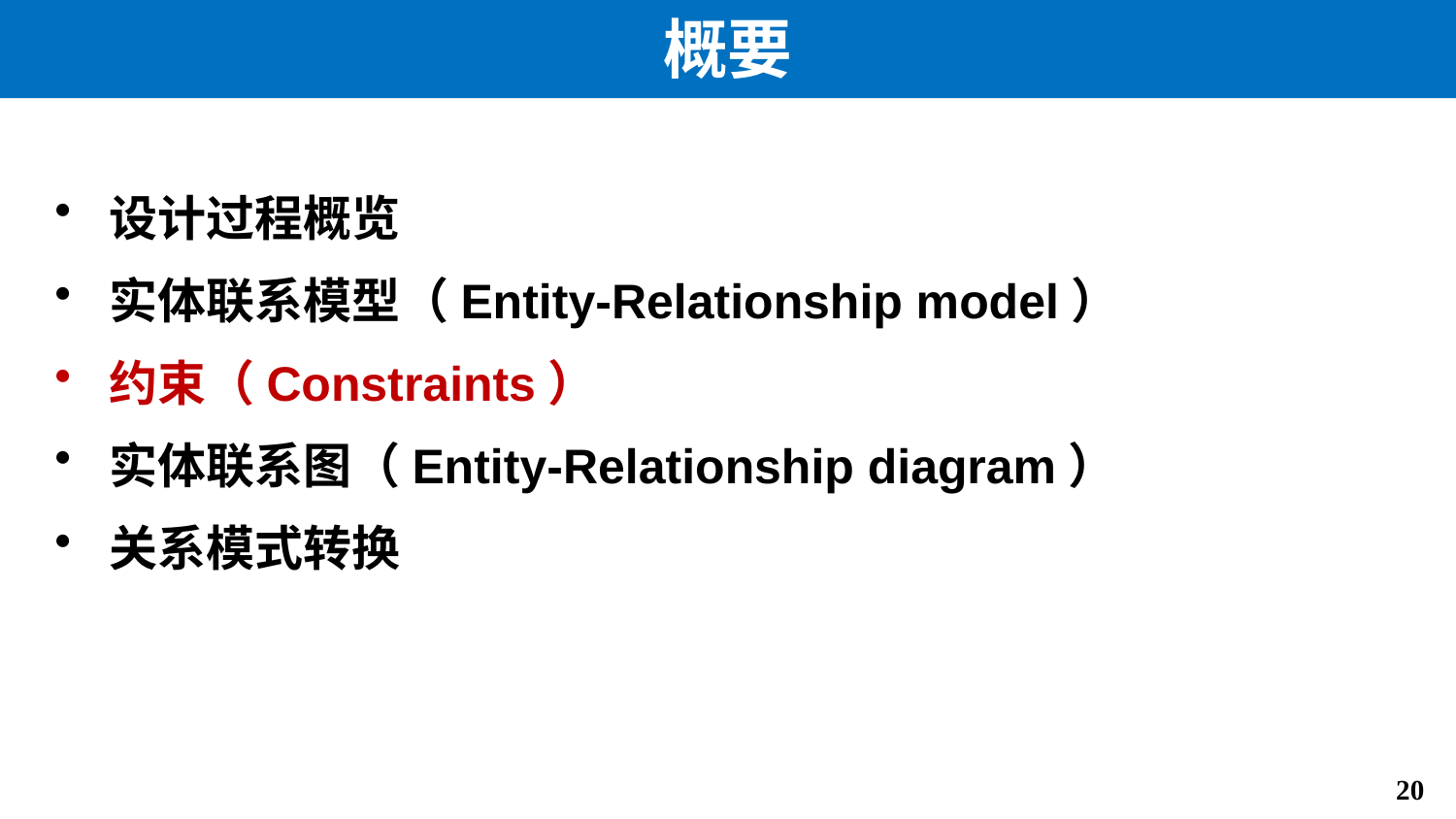

# 概要
设计过程概览
实体联系模型（Entity-Relationship model）
约束（Constraints）
实体联系图（Entity-Relationship diagram）
关系模式转换